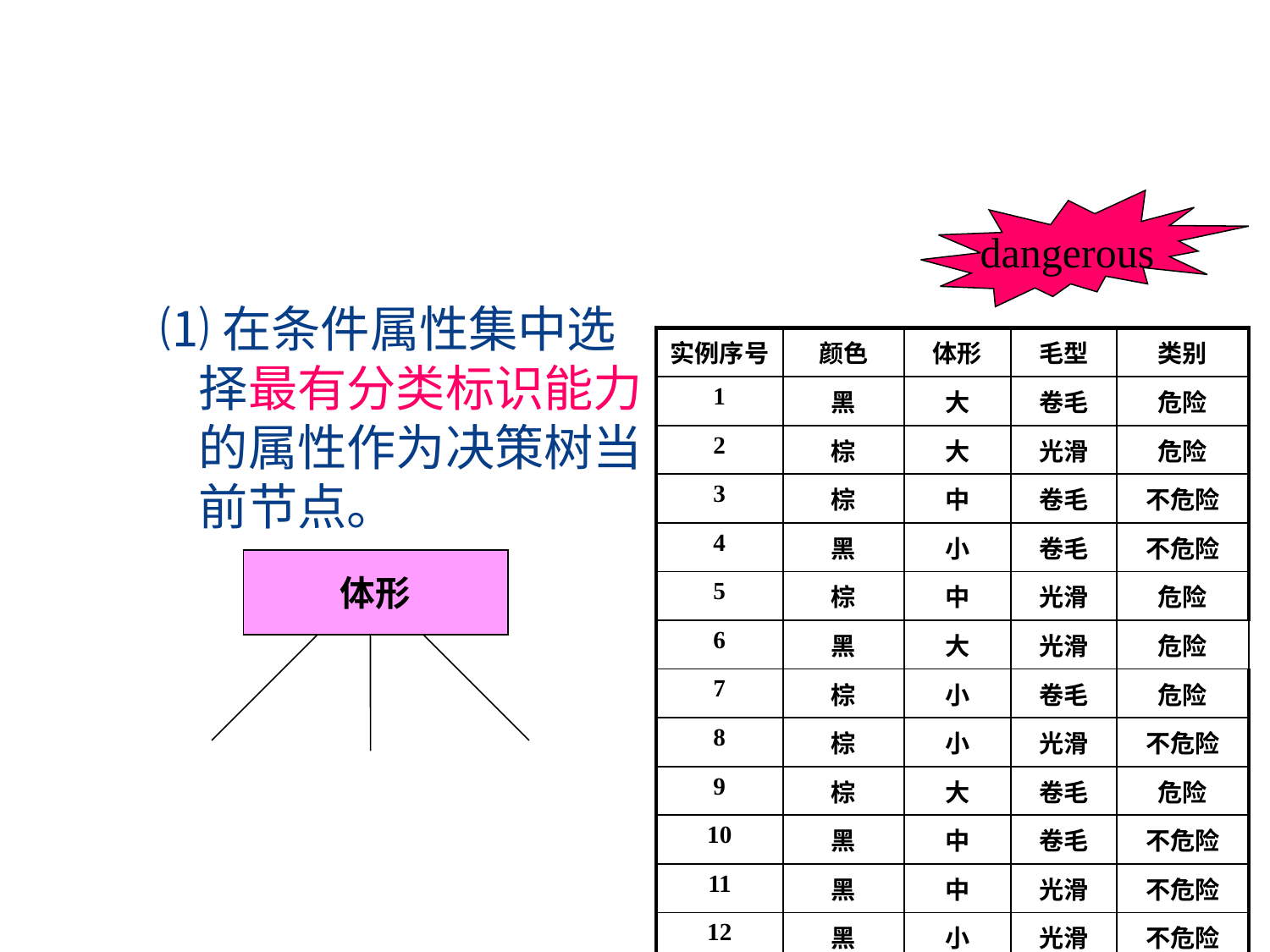

# 决策树生成过程
dangerous
⑴在条件属性集中选择最有分类标识能力的属性作为决策树当前节点。
| 实例序号 | 颜色 | 体形 | 毛型 | 类别 |
| --- | --- | --- | --- | --- |
| 1 | 黑 | 大 | 卷毛 | 危险 |
| 2 | 棕 | 大 | 光滑 | 危险 |
| 3 | 棕 | 中 | 卷毛 | 不危险 |
| 4 | 黑 | 小 | 卷毛 | 不危险 |
| 5 | 棕 | 中 | 光滑 | 危险 |
| 6 | 黑 | 大 | 光滑 | 危险 |
| 7 | 棕 | 小 | 卷毛 | 危险 |
| 8 | 棕 | 小 | 光滑 | 不危险 |
| 9 | 棕 | 大 | 卷毛 | 危险 |
| 10 | 黑 | 中 | 卷毛 | 不危险 |
| 11 | 黑 | 中 | 光滑 | 不危险 |
| 12 | 黑 | 小 | 光滑 | 不危险 |
体形